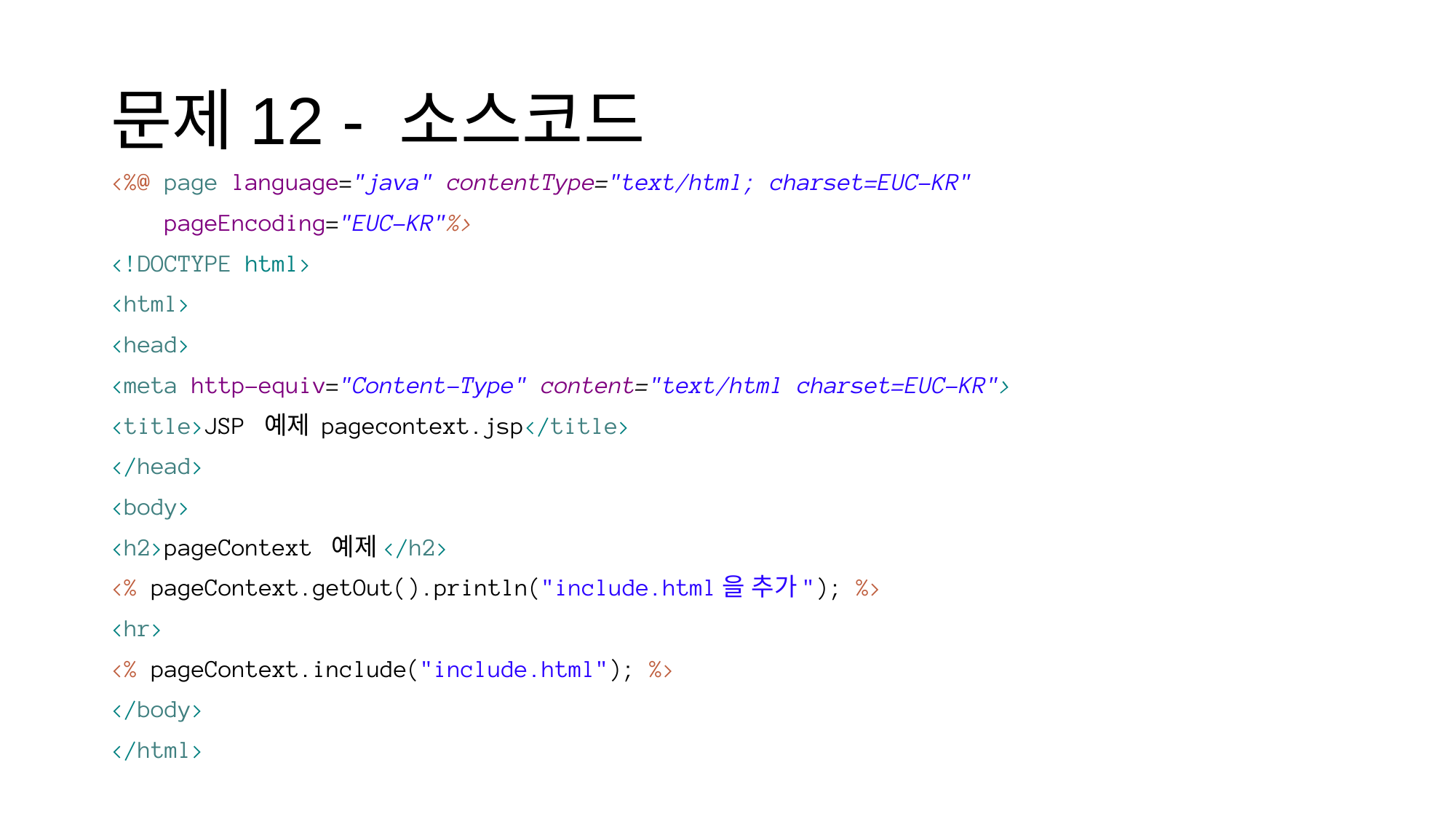

# 문제12 - 소스코드
<%@ page language="java" contentType="text/html; charset=EUC-KR"
    pageEncoding="EUC-KR"%>
<!DOCTYPE html>
<html>
<head>
<meta http-equiv="Content-Type" content="text/html charset=EUC-KR">
<title>JSP 예제 pagecontext.jsp</title>
</head>
<body>
<h2>pageContext 예제</h2>
<% pageContext.getOut().println("include.html을 추가"); %>
<hr>
<% pageContext.include("include.html"); %>
</body>
</html>